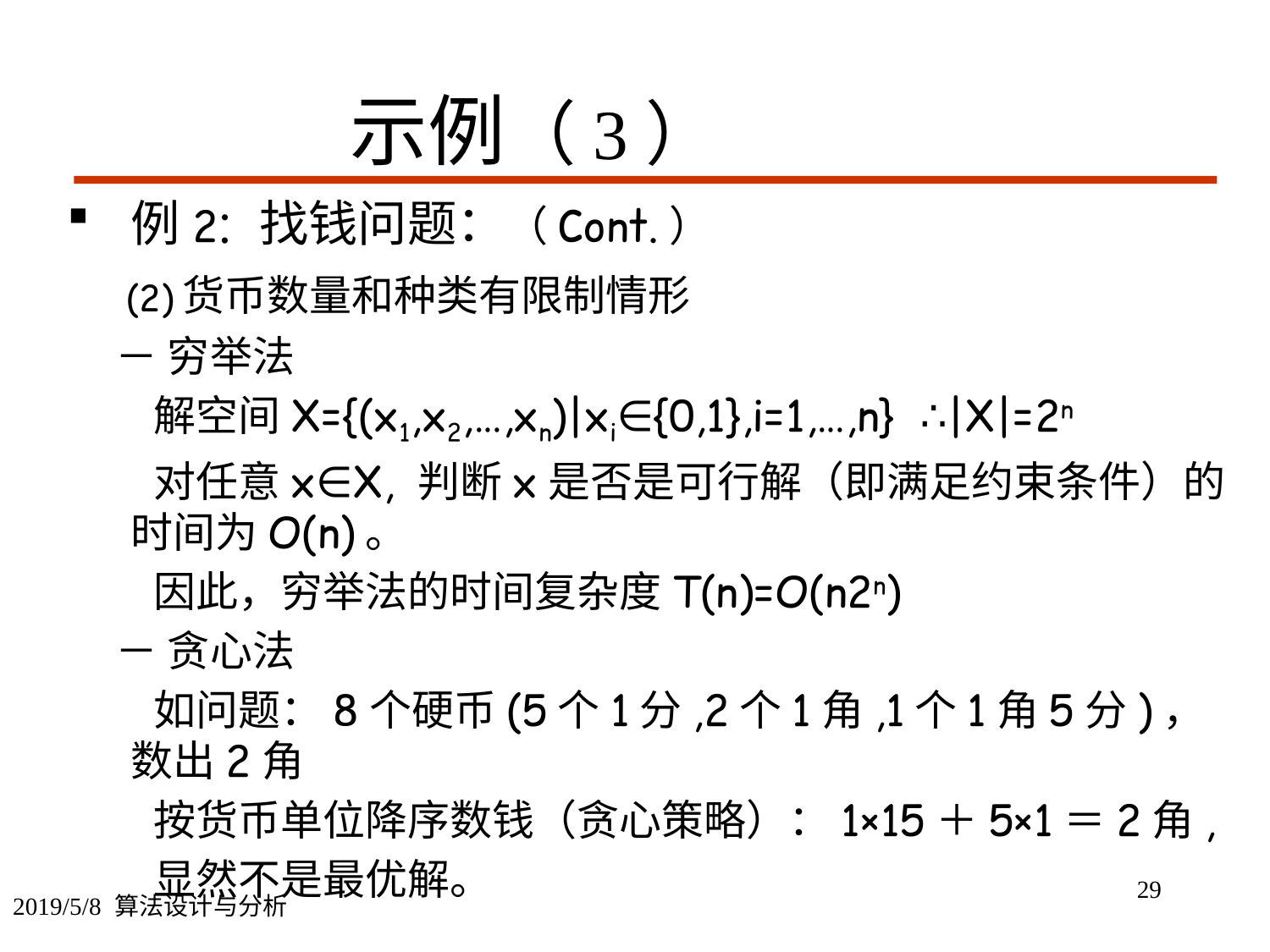

# 示例（3）
例2: 找钱问题：（Cont.）
    (2)货币数量和种类有限制情形
    － 穷举法
        解空间X={(x1,x2,…,xn)|xi∈{0,1},i=1,…,n}  ∴|X|=2n
        对任意x∈X, 判断x是否是可行解（即满足约束条件）的时间为O(n)。
        因此，穷举法的时间复杂度T(n)=O(n2n)
    － 贪心法
        如问题：8个硬币(5个1分,2个1角,1个1角5分)，数出2角
        按货币单位降序数钱（贪心策略）：1×15＋5×1＝2角,
        显然不是最优解。
29
算法设计与分析
2019/5/8